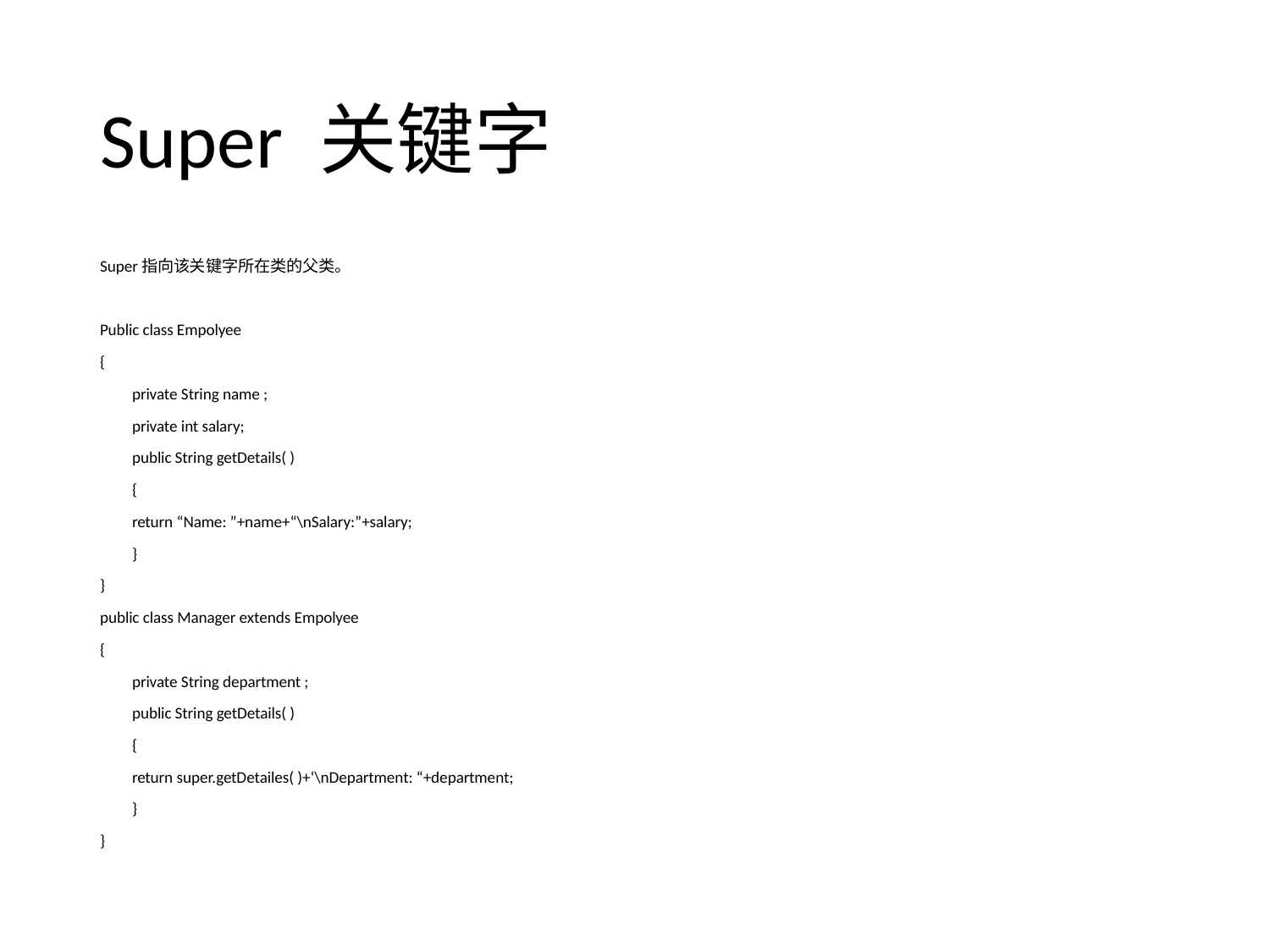

# Super 关键字
Super指向该关键字所在类的父类。

Public class Empolyee
{
	private String name ;
	private int salary;
	public String getDetails( )
	{
		return “Name: ”+name+“\nSalary:”+salary;
	}
}
public class Manager extends Empolyee
{
	private String department ;
	public String getDetails( )
	{
		return super.getDetailes( )+‘\nDepartment: “+department;
	}
}